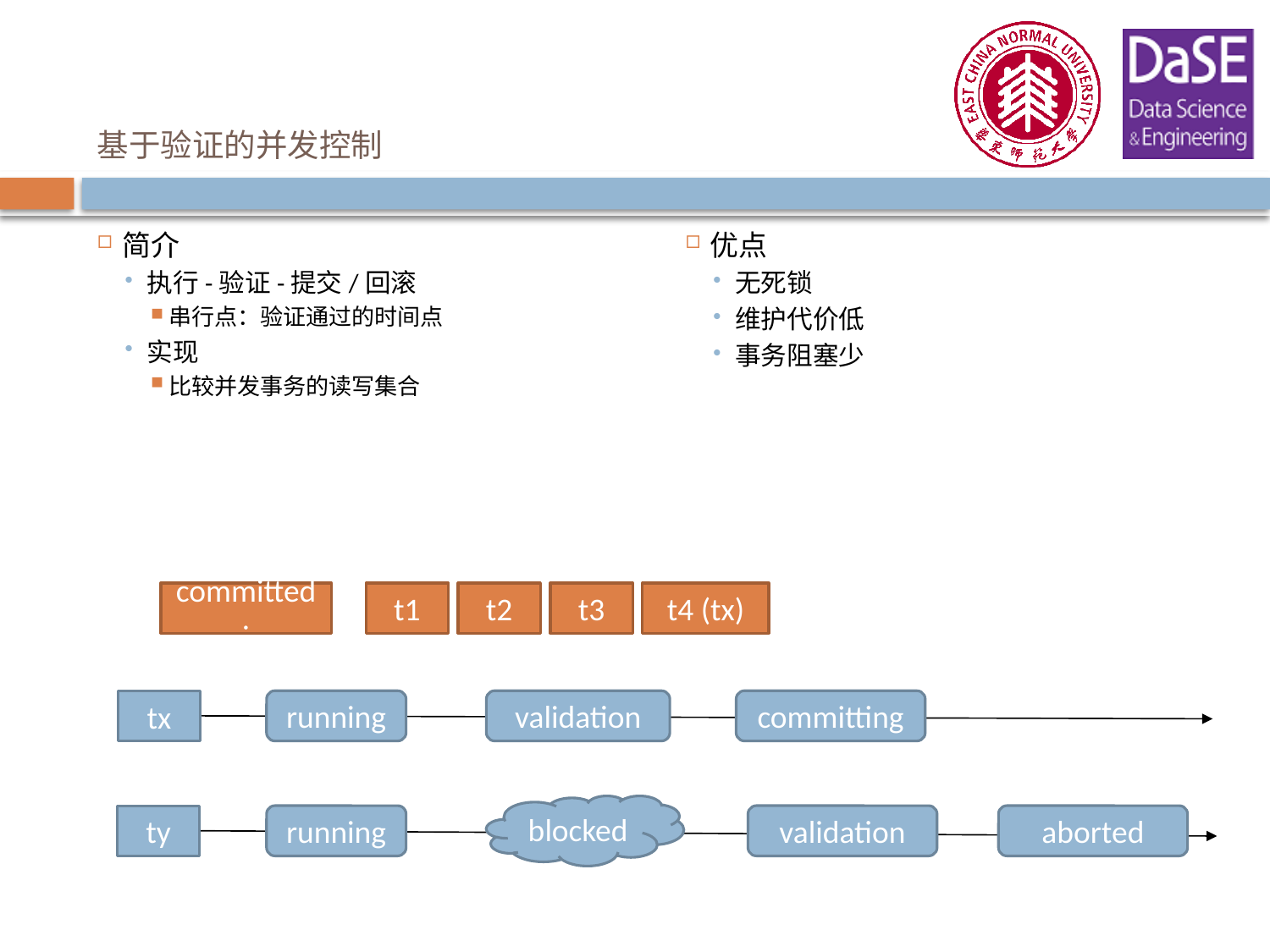

# 基于验证的并发控制
简介
执行-验证-提交/回滚
串行点：验证通过的时间点
实现
比较并发事务的读写集合

优点
无死锁
维护代价低
事务阻塞少

committed:
t1
t2
t3
t4 (tx)
tx
running
validation
committing
blocked
validation
aborted
ty
running